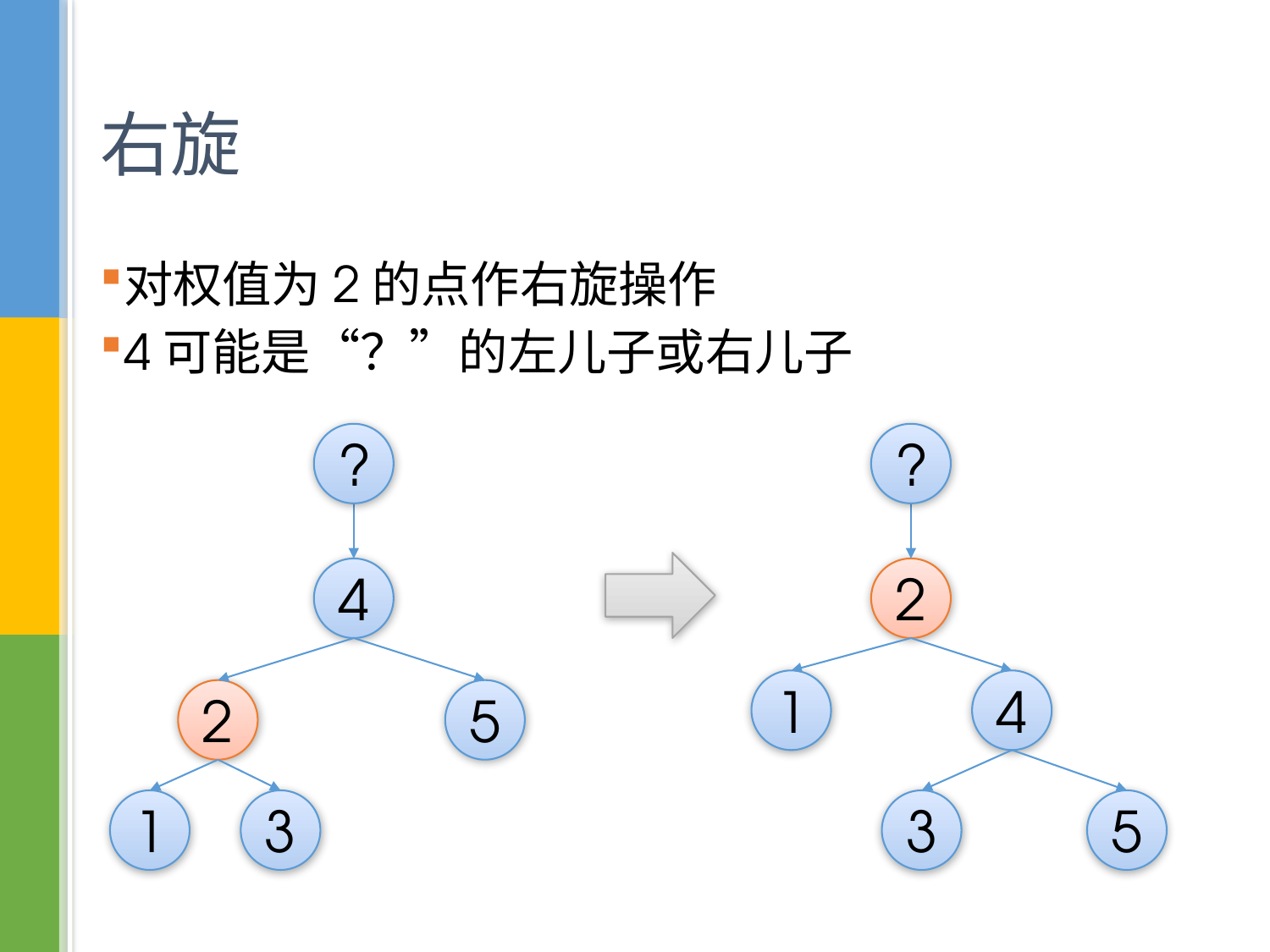

# 右旋
对权值为2的点作右旋操作
4可能是“？”的左儿子或右儿子
?
?

2
4
1
4
2
5
1
3
3
5